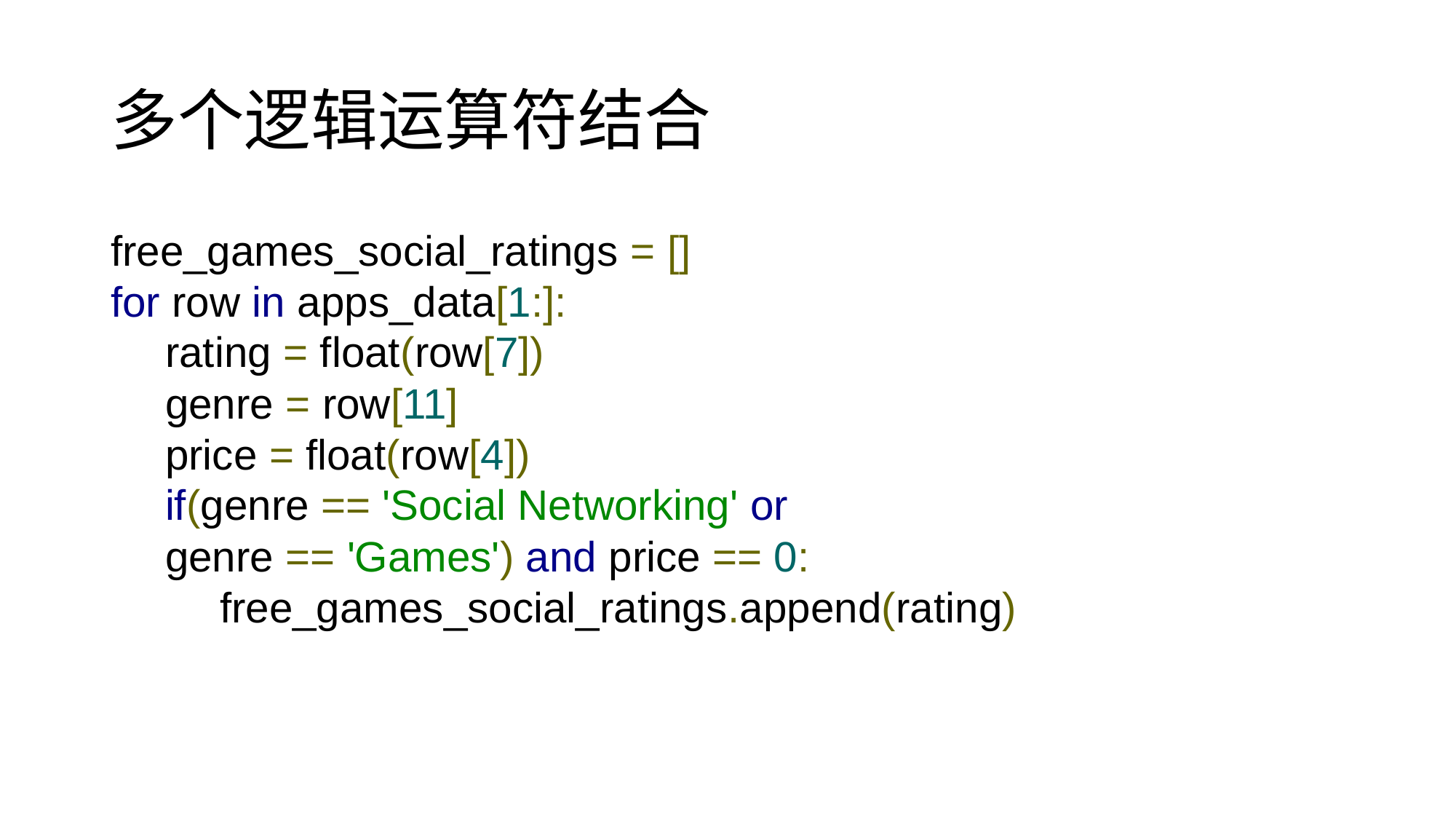

# 多个逻辑运算符结合

free_games_social_ratings = []
for row in apps_data[1:]:
rating = float(row[7])
genre = row[11]
price = float(row[4])
if(genre == 'Social Networking' or
genre == 'Games') and price == 0:
free_games_social_ratings.append(rating)